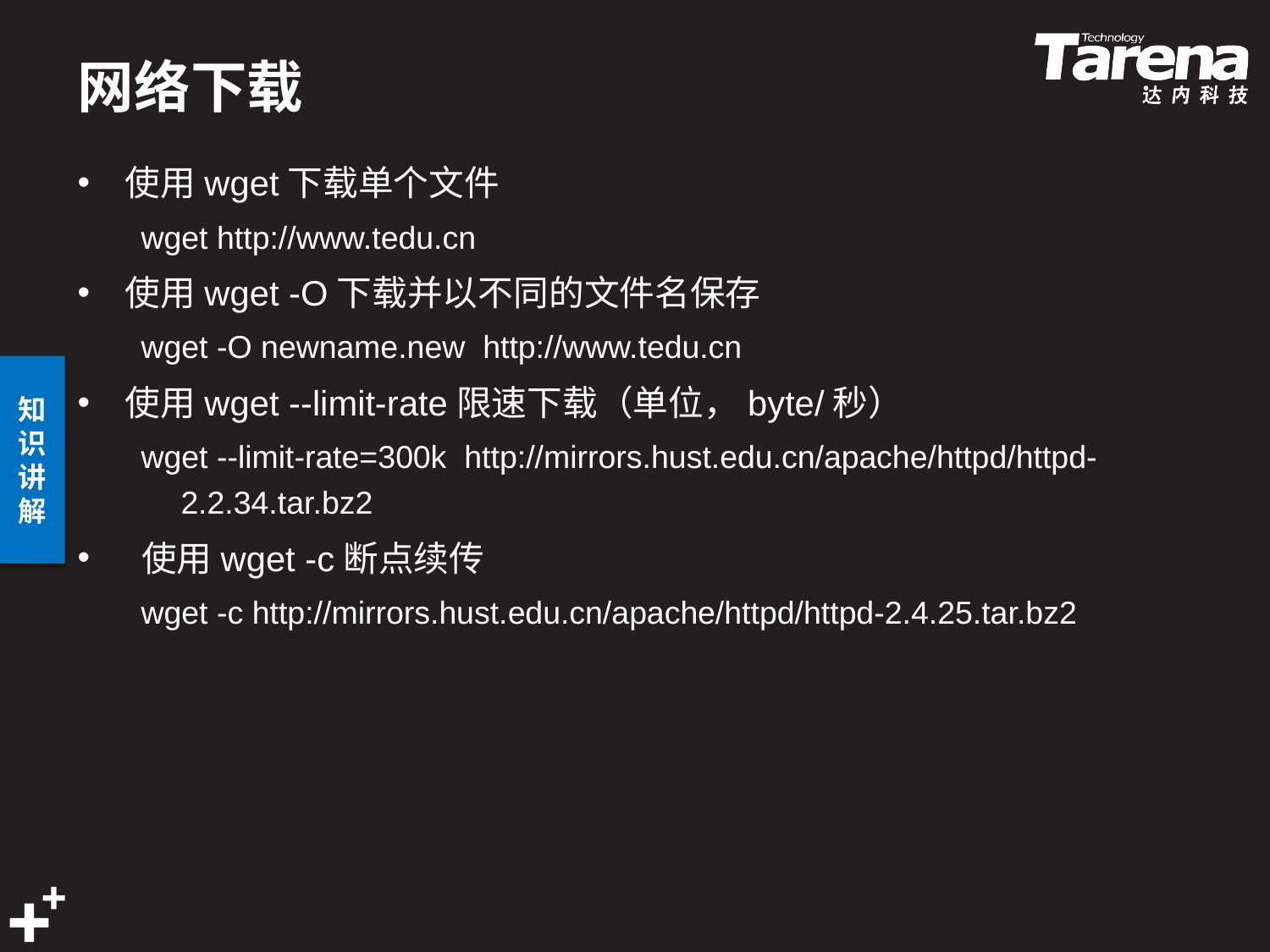

# 网络下载
使用wget下载单个文件
wget http://www.tedu.cn
使用wget -O下载并以不同的文件名保存
wget -O newname.new  http://www.tedu.cn
使用wget --limit-rate限速下载（单位，byte/秒）
wget --limit-rate=300k  http://mirrors.hust.edu.cn/apache/httpd/httpd-2.2.34.tar.bz2
 使用wget -c断点续传
wget -c http://mirrors.hust.edu.cn/apache/httpd/httpd-2.4.25.tar.bz2